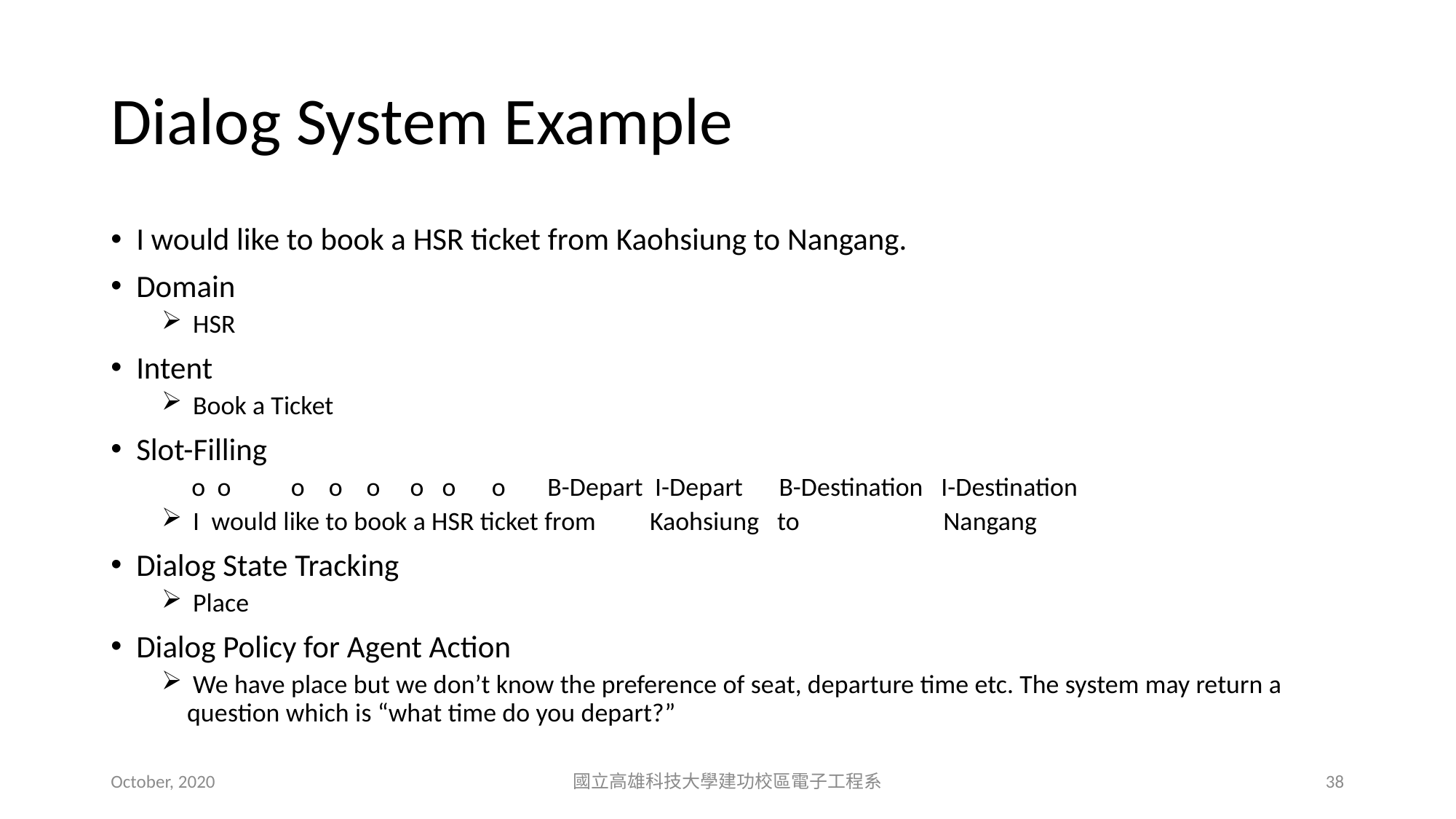

# Dialog System Example
I would like to book a HSR ticket from Kaohsiung to Nangang.
Domain
 HSR
Intent
 Book a Ticket
Slot-Filling
     o  o          o    o    o     o   o      o       B-Depart  I-Depart      B-Destination   I-Destination
 I  would like to book a HSR ticket from         Kaohsiung   to                        Nangang
Dialog State Tracking
 Place
Dialog Policy for Agent Action
 We have place but we don’t know the preference of seat, departure time etc. The system may return a question which is “what time do you depart?”

October, 2020
國立高雄科技大學建功校區電子工程系
38